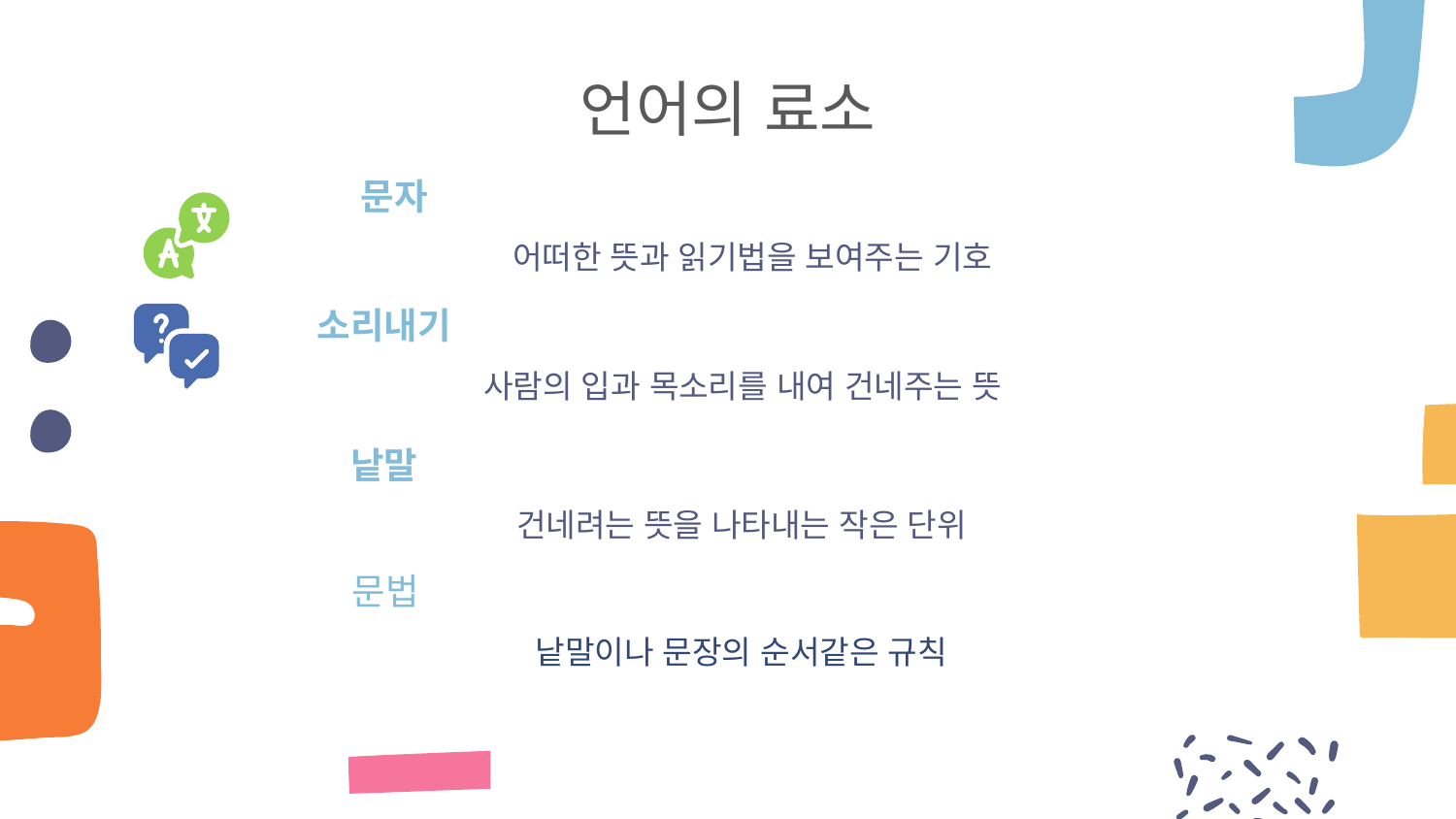

# 언어의 료소
문자

어떠한 뜻과 읽기법을 보여주는 기호
소리내기

사람의 입과 목소리를 내여 건네주는 뜻
낱말
건네려는 뜻을 나타내는 작은 단위
문법
낱말이나 문장의 순서같은 규칙